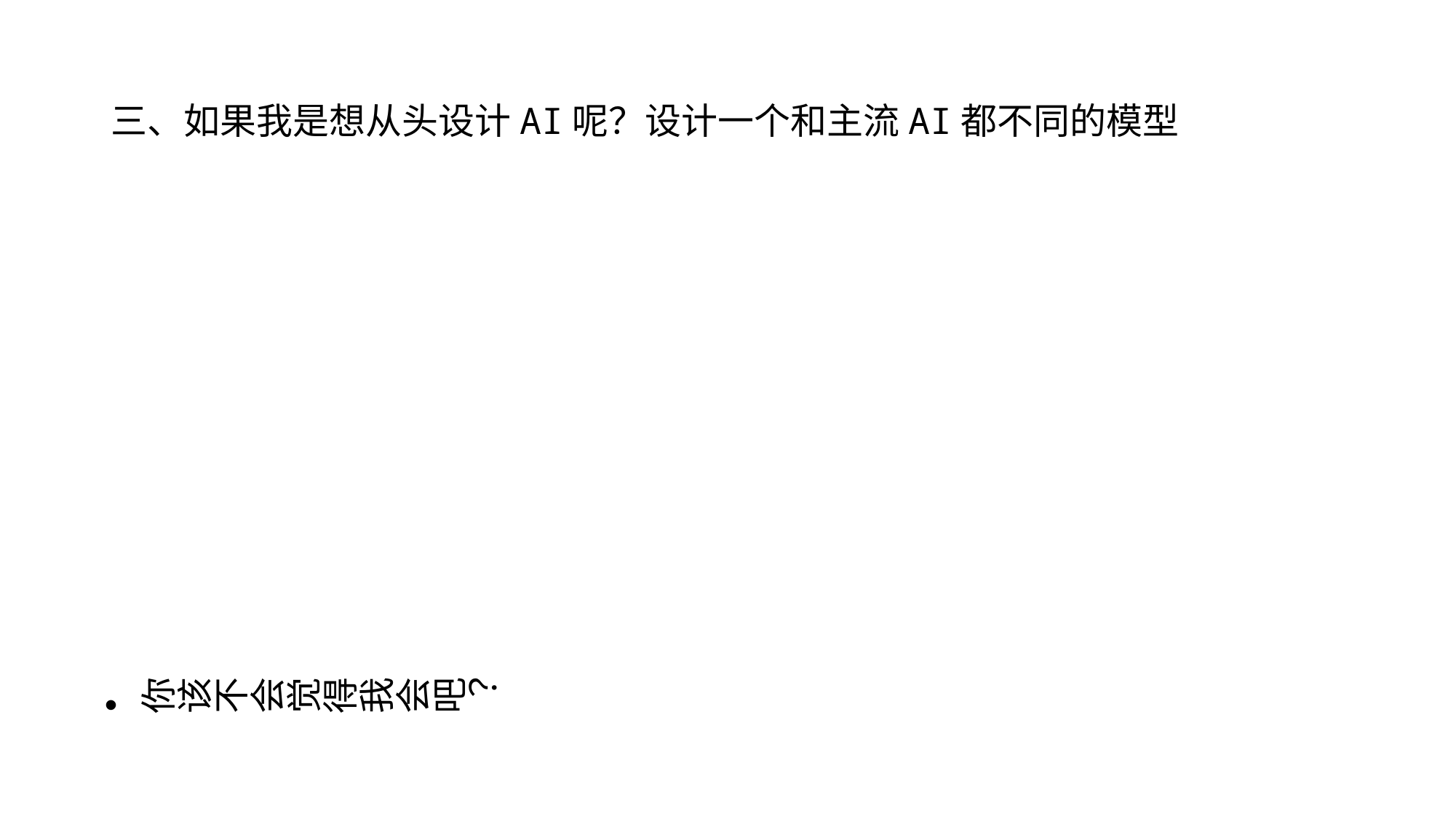

你该不会觉得我会吧？
# 三、如果我是想从头设计AI呢？设计一个和主流AI都不同的模型